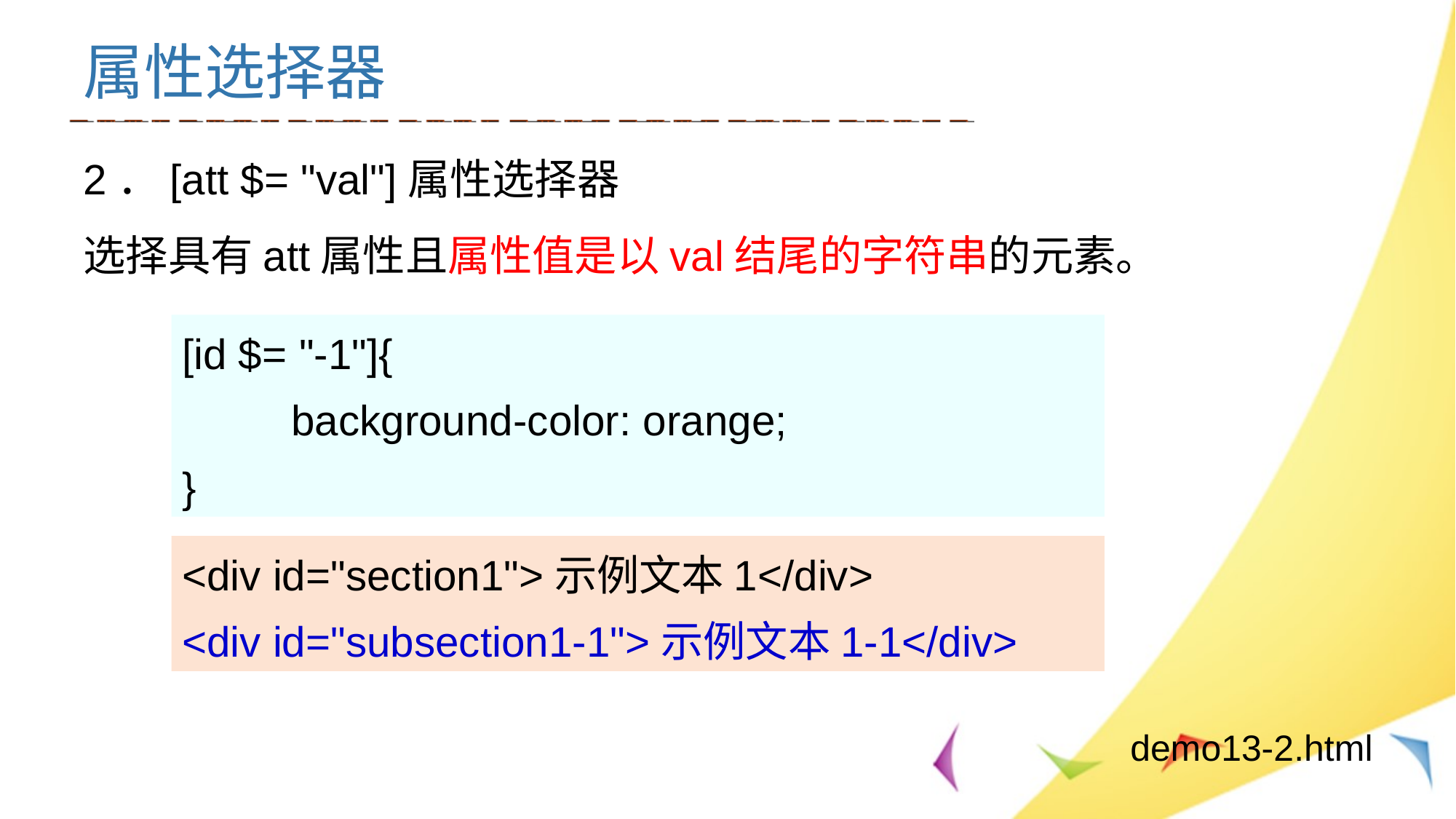

# 属性选择器
2．[att $= "val"]属性选择器
选择具有att属性且属性值是以val结尾的字符串的元素。
[id $= "-1"]{
	background-color: orange;
}
<div id="section1">示例文本1</div>
<div id="subsection1-1">示例文本1-1</div>
demo13-2.html